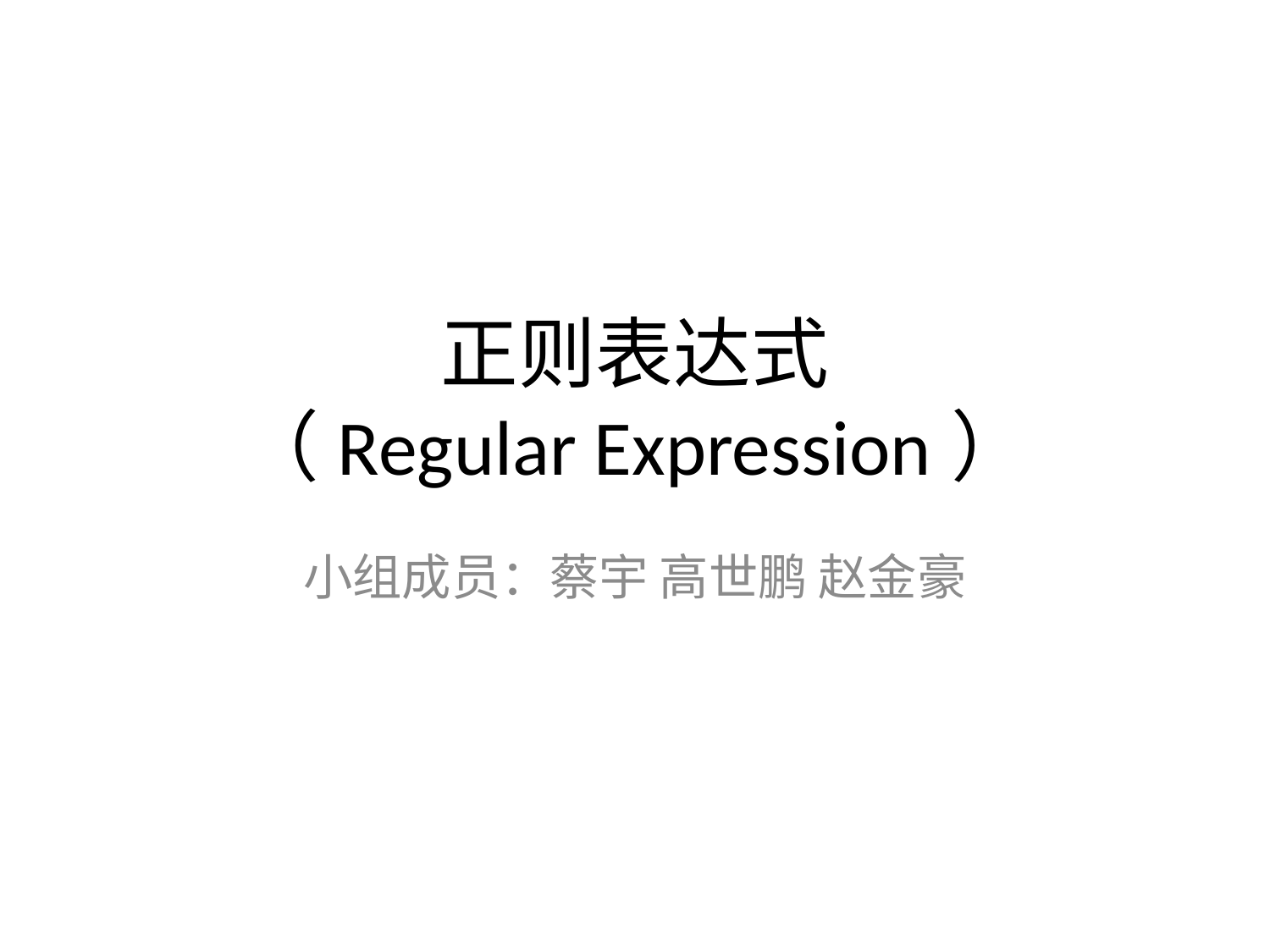

# 正则表达式 （Regular Expression）
小组成员：蔡宇 高世鹏 赵金豪